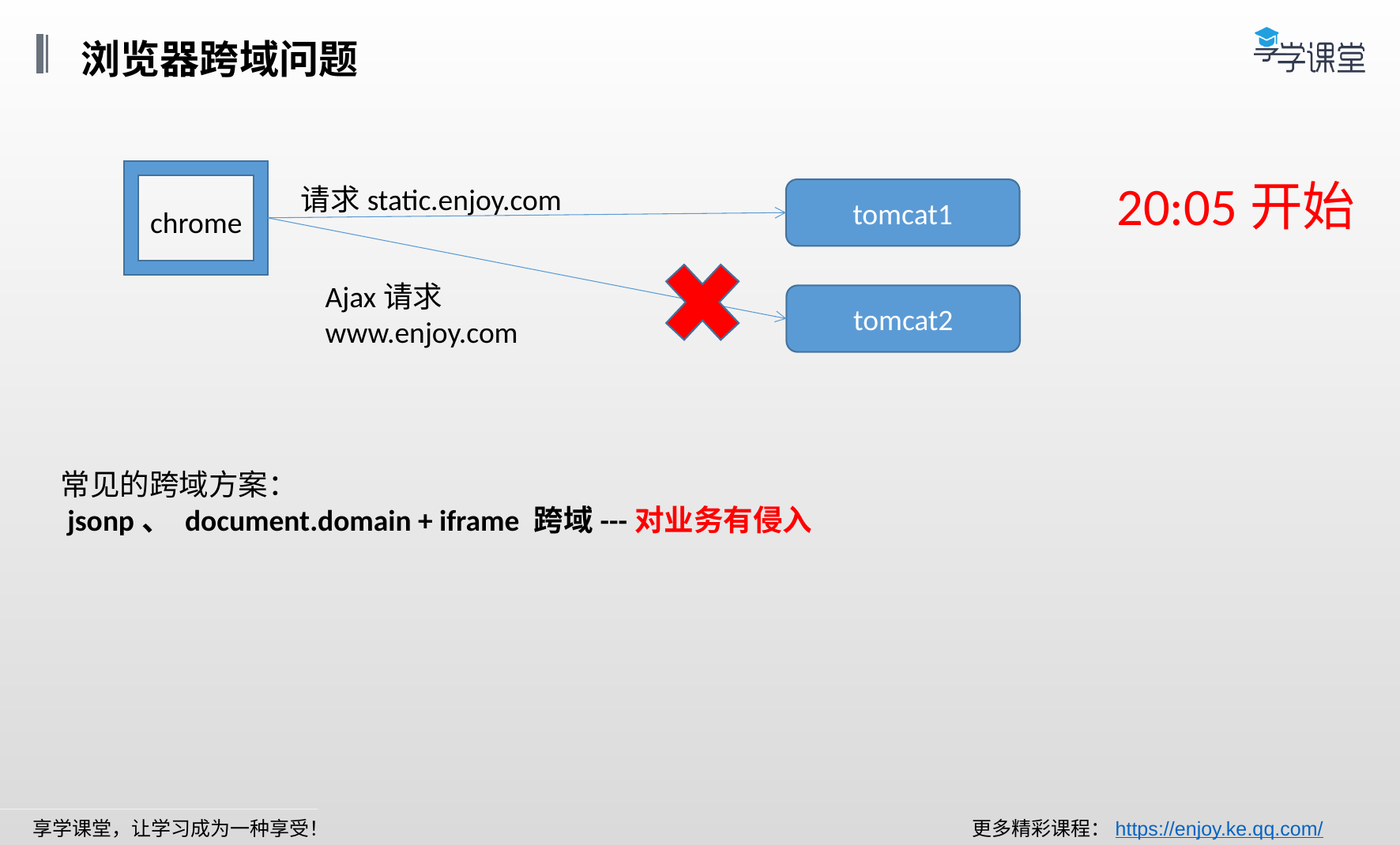

浏览器跨域问题

20:05开始
请求static.enjoy.com

tomcat1
chrome

Ajax请求www.enjoy.com
tomcat2
常见的跨域方案：
 jsonp、 document.domain + iframe 跨域---对业务有侵入